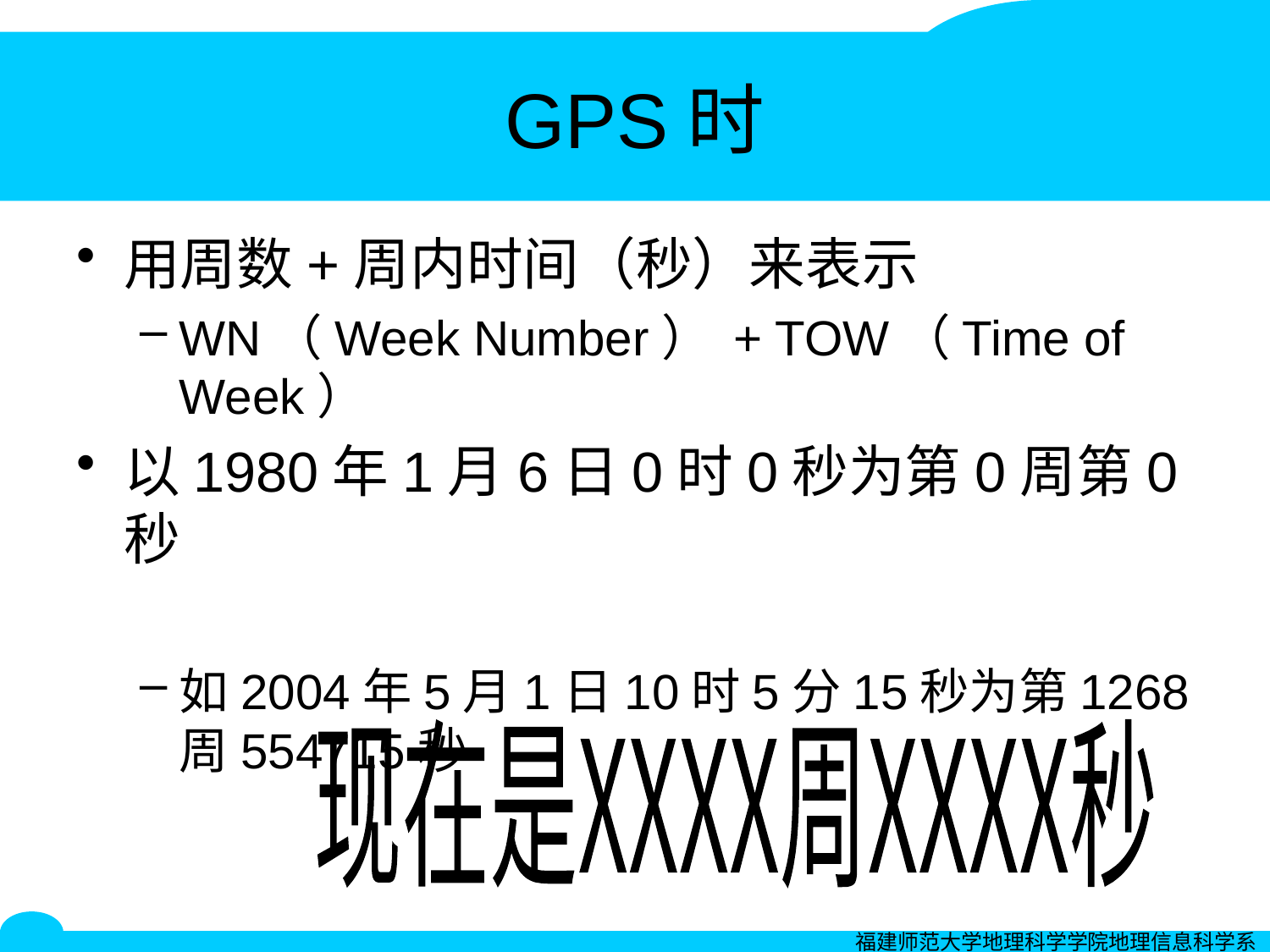

# GPS时
用周数+周内时间（秒）来表示
WN（Week Number） + TOW（Time of Week）
以1980年1月6日0时0秒为第0周第0秒

如2004年5月1日10时5分15秒为第1268周554715秒
现在是XXXX周XXXX秒